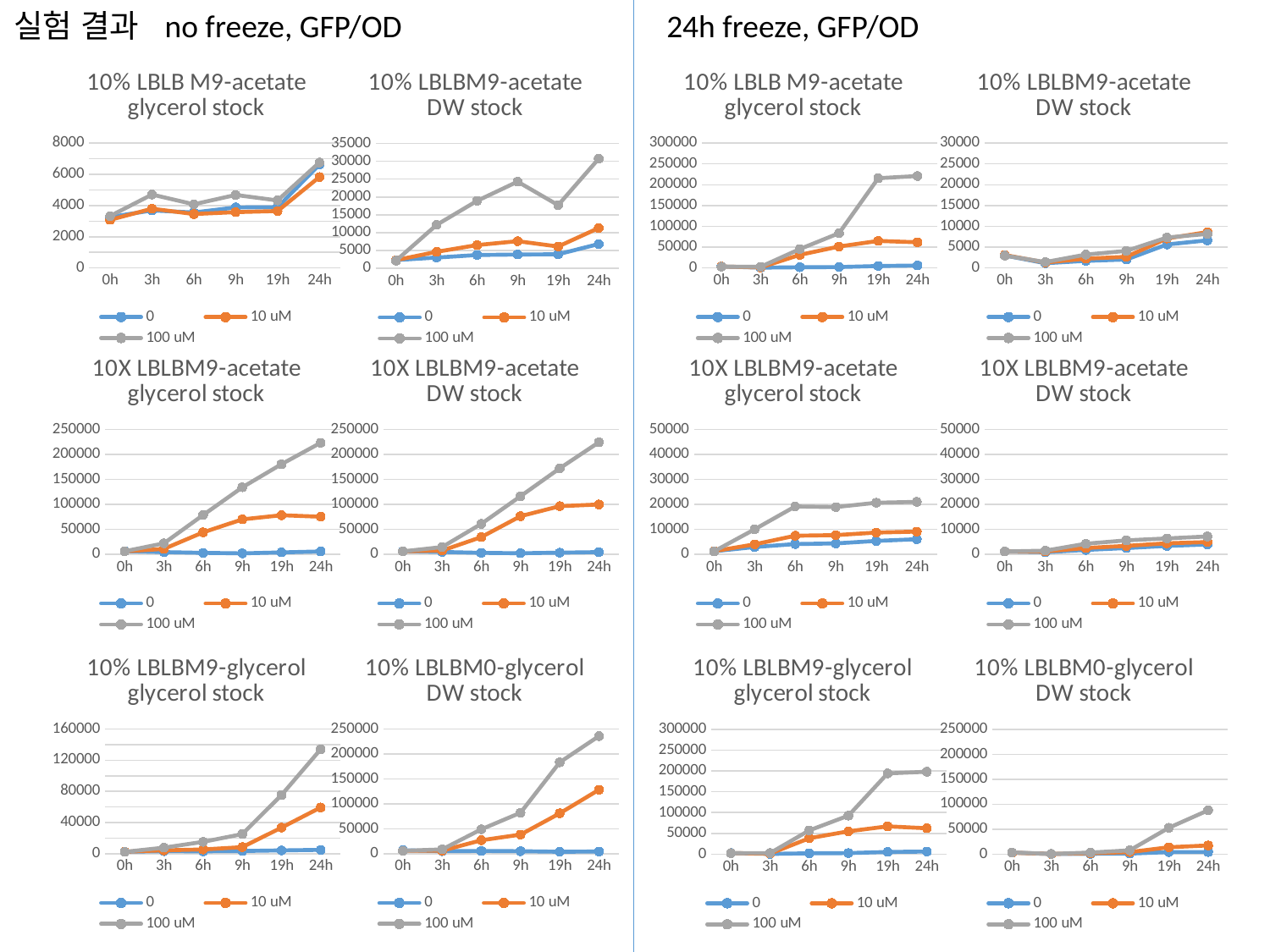

실험 결과  no freeze, GFP/OD
24h freeze, GFP/OD

### Chart: 10% LBLB M9-acetate glycerol stock

| Category | 0 | 10 uM | 100 uM |
|---|---|---|---|
| 0h | 3260.352489736374 | 3080.429177392426 | 3326.241972215068 |
| 3h | 3684.2639844333917 | 3794.4962897145733 | 4702.311242578685 |
| 6h | 3551.1581370483113 | 3453.2575001878745 | 4075.5575680976062 |
| 9h | 3874.916735649734 | 3574.2538043734194 | 4677.318289333751 |
| 19h | 3888.9889478884006 | 3644.5936071232286 | 4326.712947399146 |
| 24h | 6619.4935297966185 | 5825.005583323338 | 6753.746181897566 |

### Chart: 10% LBLB M9-acetate glycerol stock

| Category | 0 | 10 uM | 100 uM |
|---|---|---|---|
| 0h | 3679.1979949874685 | 3524.7524752475247 | 3040.4761904761904 |
| 3h | 745.4100190352804 | 1429.8905231813299 | 2932.366174686894 |
| 6h | 1776.3474985774383 | 31444.6359662903 | 45353.10669053241 |
| 9h | 2244.4260321680204 | 51538.270393359264 | 83540.9142643598 |
| 19h | 4771.023137872351 | 64926.13277510466 | 215576.33979785457 |
| 24h | 5937.399029446988 | 61739.380584810395 | 220934.52067412453 |

### Chart: 10% LBLBM9-acetate DW stock

| Category | 0 | 10 uM | 100 uM |
|---|---|---|---|
| 0h | 3001.439078989447 | 3108.730158730159 | 2977.6412776412776 |
| 3h | 1147.6466670686407 | 1307.7903184171162 | 1416.5850334870147 |
| 6h | 1706.6950265227752 | 2242.1478391021137 | 3221.034110793127 |
| 9h | 2028.8138878412258 | 2675.345248984535 | 4101.427715316498 |
| 19h | 5640.4595565030795 | 7086.936289072916 | 7316.04910483883 |
| 24h | 6642.782670627881 | 8616.227590292034 | 8171.772215370716 |

### Chart: 10% LBLBM9-acetate DW stock

| Category | 0 | 10 uM | 100 uM |
|---|---|---|---|
| 0h | 2310.569938880077 | 2305.2003665758666 | 2157.1620818253186 |
| 3h | 3011.3563256417747 | 4626.459751933386 | 12174.576848281726 |
| 6h | 3725.8662709399523 | 6509.8860870409535 | 18910.12780655046 |
| 9h | 3874.7171482712984 | 7607.6315211688725 | 24287.004007002666 |
| 19h | 3938.566724541785 | 6115.308081915358 | 17702.398393343 |
| 24h | 6801.95331041634 | 11287.861148698808 | 30705.867179739224 |

### Chart: 10X LBLBM9-acetate glycerol stock

| Category | 0 | 10 uM | 100 uM |
|---|---|---|---|
| 0h | 6554.48896183812 | 6056.241880795884 | 6247.531013482121 |
| 3h | 4508.335019514417 | 10934.628618458863 | 22179.614843369112 |
| 6h | 3067.6333181433124 | 44051.295986307734 | 78640.72945607209 |
| 9h | 2089.7977905227067 | 70024.90817502912 | 134240.91021648195 |
| 19h | 3925.4625959402006 | 78271.75372849952 | 180557.9359556761 |
| 24h | 5882.329479328607 | 75304.5641495452 | 223332.96863685755 |

### Chart: 10X LBLBM9-acetate DW stock

| Category | 0 | 10 uM | 100 uM |
|---|---|---|---|
| 0h | 6533.20718779513 | 6291.8369798925905 | 6034.026271944136 |
| 3h | 4863.984795142304 | 7682.795346276847 | 14690.30515427186 |
| 6h | 3097.6886526466865 | 34551.336996647704 | 60983.480838009 |
| 9h | 2238.8681894710007 | 76424.62573918496 | 116265.77703990132 |
| 19h | 3404.2662163067303 | 96396.03810012434 | 172191.89864376571 |
| 24h | 4528.976662421712 | 99818.33946550218 | 224392.36724010832 |

### Chart: 10X LBLBM9-acetate glycerol stock

| Category | 0 | 10 uM | 100 uM |
|---|---|---|---|
| 0h | 1242.313267719539 | 1288.9077016267343 | 1222.220512189116 |
| 3h | 2942.525289748899 | 4037.5973960877554 | 10039.410842248397 |
| 6h | 4125.454995107737 | 7475.117669631973 | 19191.84641061513 |
| 9h | 4381.446066910972 | 7714.5758738517125 | 18926.026279500053 |
| 19h | 5379.166941225665 | 8733.447241605722 | 20664.801888357877 |
| 24h | 6071.478039391875 | 9097.602745463144 | 21000.991410177954 |

### Chart: 10X LBLBM9-acetate DW stock

| Category | 0 | 10 uM | 100 uM |
|---|---|---|---|
| 0h | 1191.6513988251031 | 1126.455595394942 | 1153.477711274577 |
| 3h | 875.0709434366055 | 1161.3889563646105 | 1481.7018934952566 |
| 6h | 1785.6925800698266 | 2546.7368822514322 | 4268.366963347776 |
| 9h | 2529.9289301958743 | 3401.055097146874 | 5605.2033538635005 |
| 19h | 3384.402386663279 | 4424.34176935014 | 6381.664337002627 |
| 24h | 3970.3279709426033 | 4934.4030863666 | 7163.628989120945 |

### Chart: 10% LBLBM9-glycerol glycerol stock

| Category | 0 | 10 uM | 100 uM |
|---|---|---|---|
| 0h | 2745.772695324809 | 2844.598181245672 | 2565.3879987627197 |
| 3h | 3486.58321705378 | 4521.785000146552 | 7948.888032089859 |
| 6h | 3264.950954862864 | 5629.908996902607 | 15366.996282269596 |
| 9h | 3654.643447187722 | 8604.424825010941 | 25326.010787850137 |
| 19h | 4418.172011716065 | 33593.37172570109 | 75357.91956886396 |
| 24h | 5121.991041747717 | 59433.2748974803 | 133965.6336067535 |

### Chart: 10% LBLBM0-glycerol DW stock

| Category | 0 | 10 uM | 100 uM |
|---|---|---|---|
| 0h | 7394.362968892881 | 6115.2233431930545 | 6195.028497069814 |
| 3h | 5391.510714839811 | 6454.593617754419 | 8994.391549937933 |
| 6h | 5882.483564664415 | 27271.27558762978 | 49149.94332843703 |
| 9h | 5347.87778672464 | 38569.20275797036 | 82284.37245184633 |
| 19h | 4252.648630394549 | 81114.59963917243 | 183245.47689264527 |
| 24h | 4743.48155140984 | 128170.0623720549 | 235690.2440936467 |

### Chart: 10% LBLBM9-glycerol glycerol stock

| Category | 0 | 10 uM | 100 uM |
|---|---|---|---|
| 0h | 2771.872571872572 | 2640.316754654071 | 2590.220385674931 |
| 3h | 767.2384580802039 | 1323.6109809187737 | 2707.479981418761 |
| 6h | 2206.6158956690797 | 38317.42218585372 | 57201.95525402048 |
| 9h | 2727.5470556974624 | 55018.88292617866 | 92651.4108629633 |
| 19h | 5417.2471489136815 | 66829.7789929235 | 194129.73861007008 |
| 24h | 6368.114467960169 | 62270.90152827554 | 198085.97207722056 |

### Chart: 10% LBLBM0-glycerol DW stock

| Category | 0 | 10 uM | 100 uM |
|---|---|---|---|
| 0h | 3264.7058823529414 | 3058.519640153202 | 3411.3756613756614 |
| 3h | 569.313179439416 | 570.0113576519857 | 643.8329530295322 |
| 6h | 859.7655904798435 | 2047.6110363441267 | 3351.123846791673 |
| 9h | 1281.1141891406996 | 4210.0786519564035 | 7770.070381411397 |
| 19h | 4344.009603335597 | 13990.833263246863 | 52890.4010061267 |
| 24h | 4440.142956508338 | 17517.370127070433 | 87839.76994269852 |